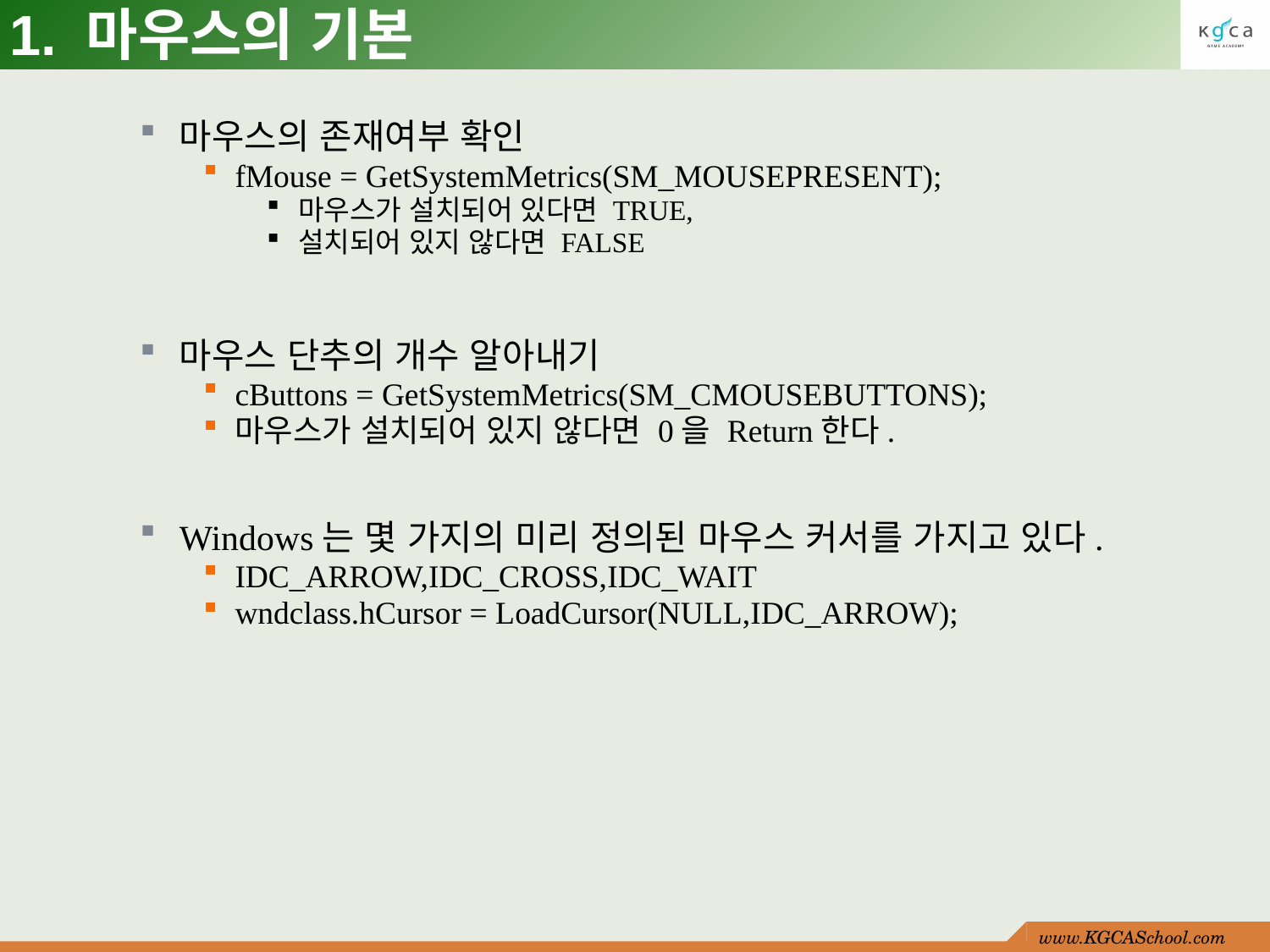

# 1. 마우스의 기본
마우스의 존재여부 확인
fMouse = GetSystemMetrics(SM_MOUSEPRESENT);
마우스가 설치되어 있다면 TRUE,
설치되어 있지 않다면 FALSE

마우스 단추의 개수 알아내기
cButtons = GetSystemMetrics(SM_CMOUSEBUTTONS);
마우스가 설치되어 있지 않다면 0을 Return한다.

Windows는 몇 가지의 미리 정의된 마우스 커서를 가지고 있다.
IDC_ARROW,IDC_CROSS,IDC_WAIT
wndclass.hCursor = LoadCursor(NULL,IDC_ARROW);